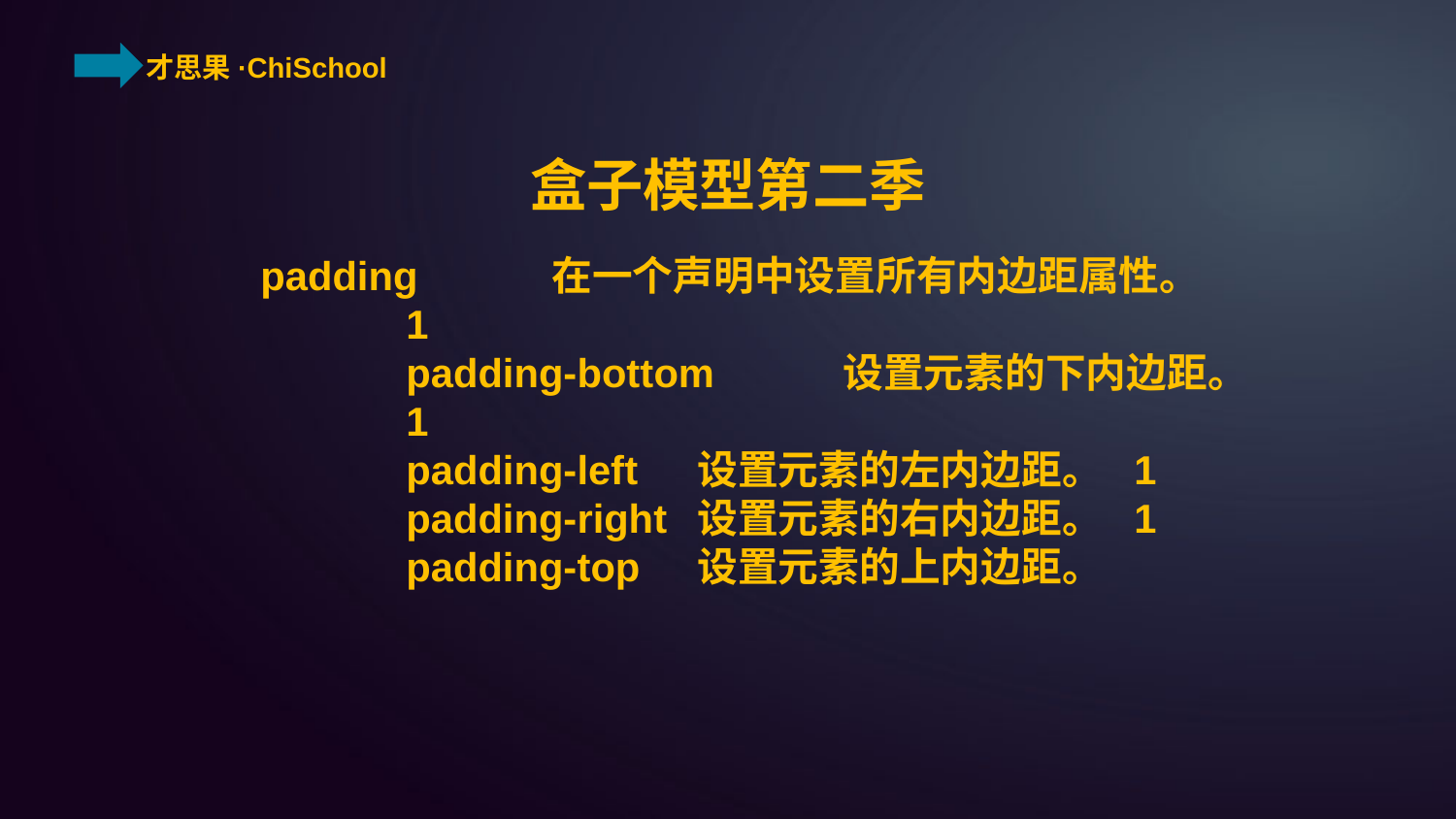

盒子模型第二季

padding	在一个声明中设置所有内边距属性。	1
	padding-bottom	设置元素的下内边距。	1
	padding-left	设置元素的左内边距。	1
	padding-right	设置元素的右内边距。	1
	padding-top	设置元素的上内边距。